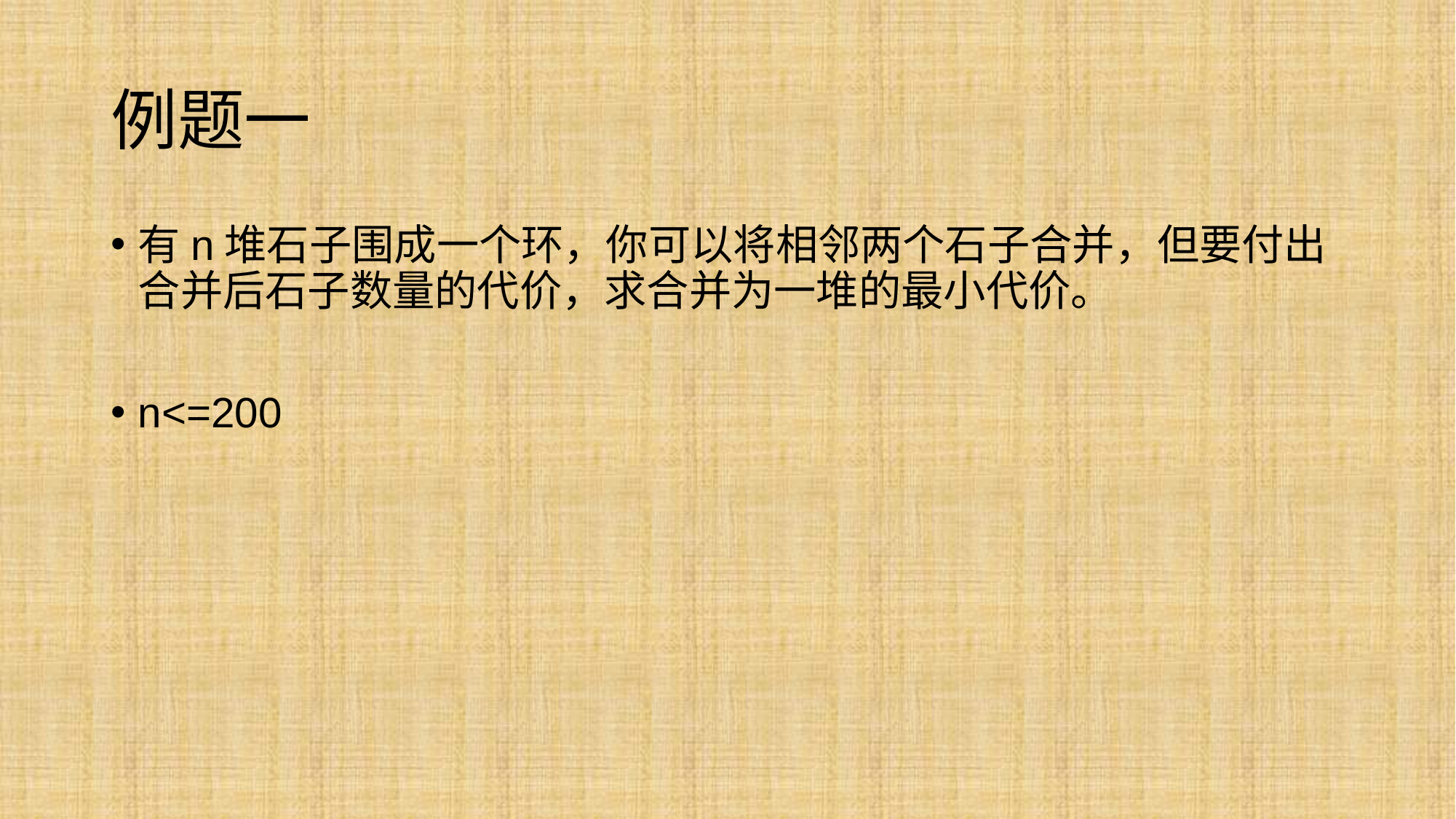

# 例题一
有n堆石子围成一个环，你可以将相邻两个石子合并，但要付出合并后石子数量的代价，求合并为一堆的最小代价。

n<=200